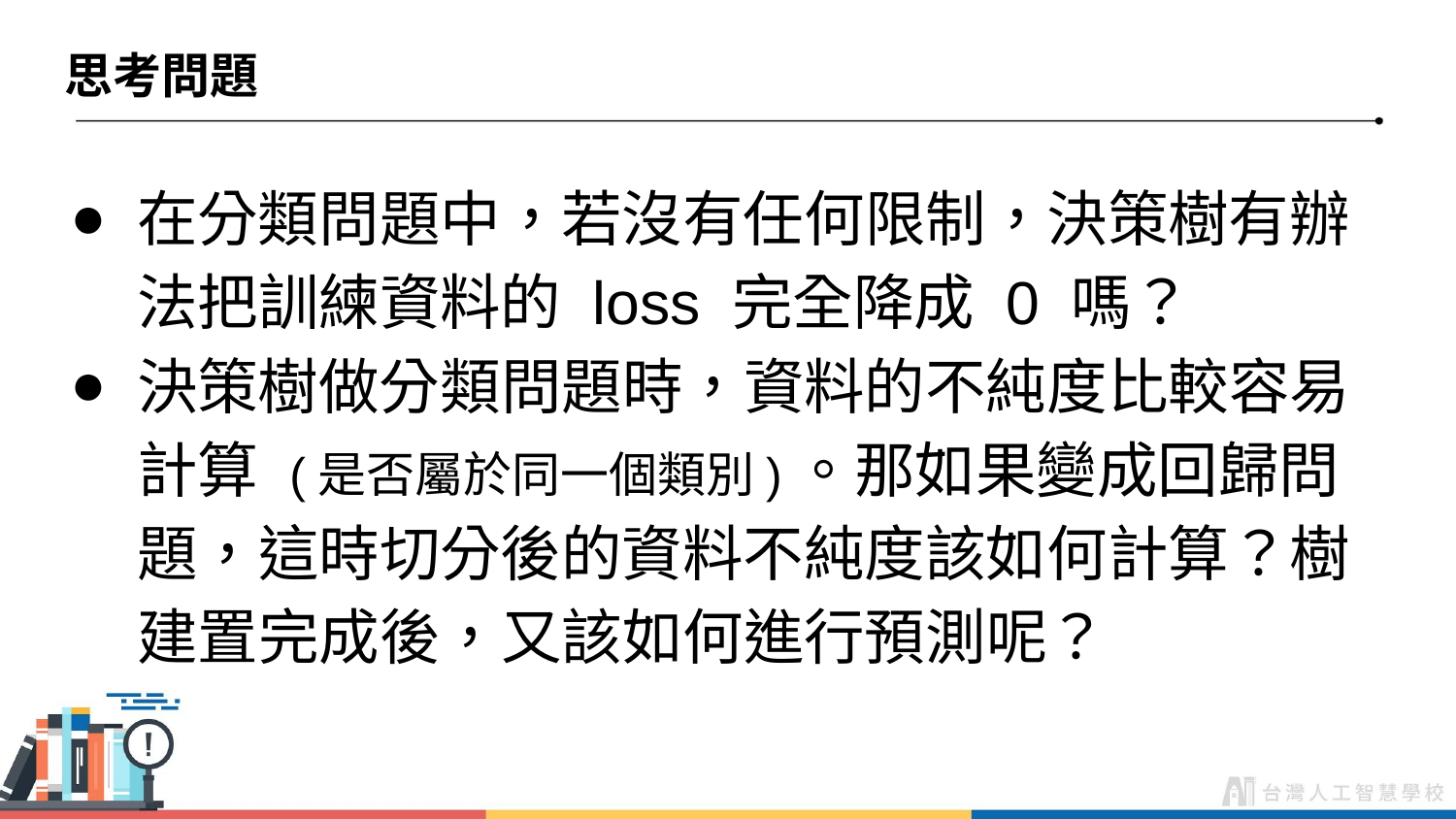

# 思考問題
在分類問題中，若沒有任何限制，決策樹有辦法把訓練資料的 loss 完全降成 0 嗎？
決策樹做分類問題時，資料的不純度比較容易計算 (是否屬於同一個類別)。那如果變成回歸問題，這時切分後的資料不純度該如何計算？樹建置完成後，又該如何進行預測呢？